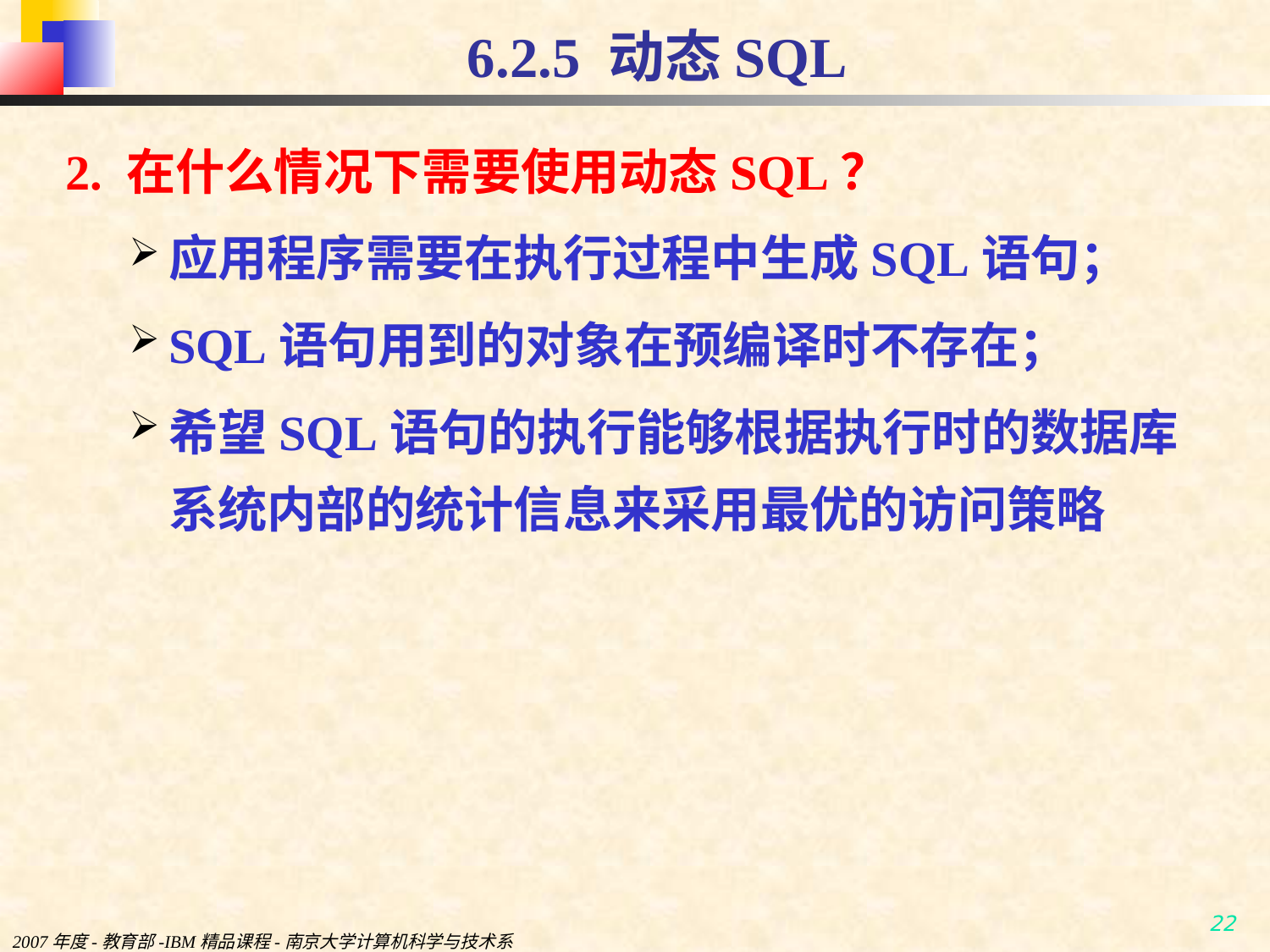

# 6.2.5 动态SQL
2. 在什么情况下需要使用动态SQL？
应用程序需要在执行过程中生成SQL语句；
SQL语句用到的对象在预编译时不存在；
希望SQL语句的执行能够根据执行时的数据库系统内部的统计信息来采用最优的访问策略
22
2007年度-教育部-IBM精品课程-南京大学计算机科学与技术系